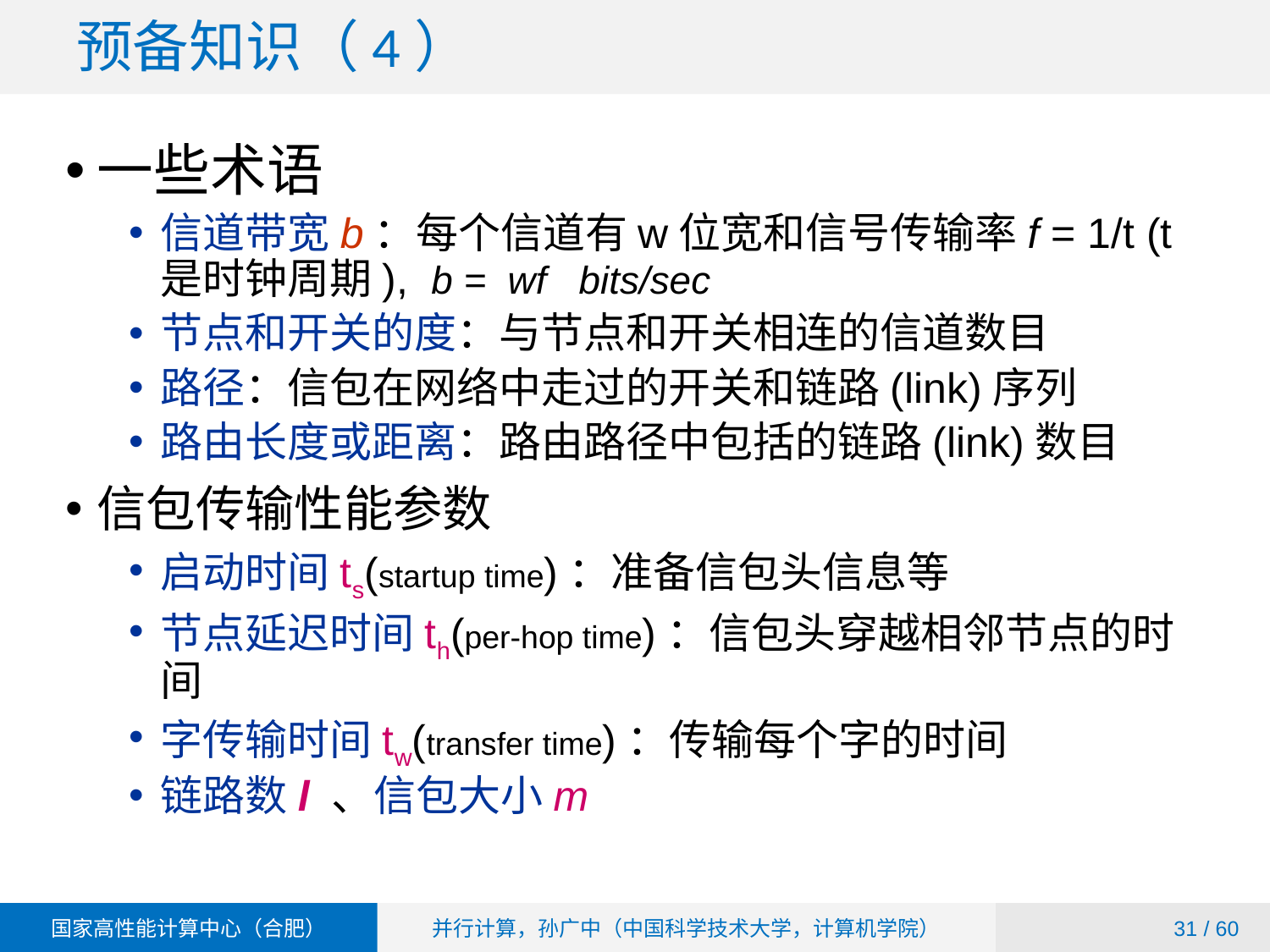

# 预备知识（4）
一些术语
信道带宽b：每个信道有w位宽和信号传输率f = 1/t (t是时钟周期),  b =  wf   bits/sec
节点和开关的度：与节点和开关相连的信道数目
路径：信包在网络中走过的开关和链路(link)序列
路由长度或距离：路由路径中包括的链路(link)数目
信包传输性能参数
启动时间ts(startup time)：准备信包头信息等
节点延迟时间th(per-hop time)：信包头穿越相邻节点的时间
字传输时间tw(transfer time)：传输每个字的时间
链路数l 、信包大小m

31 / 60